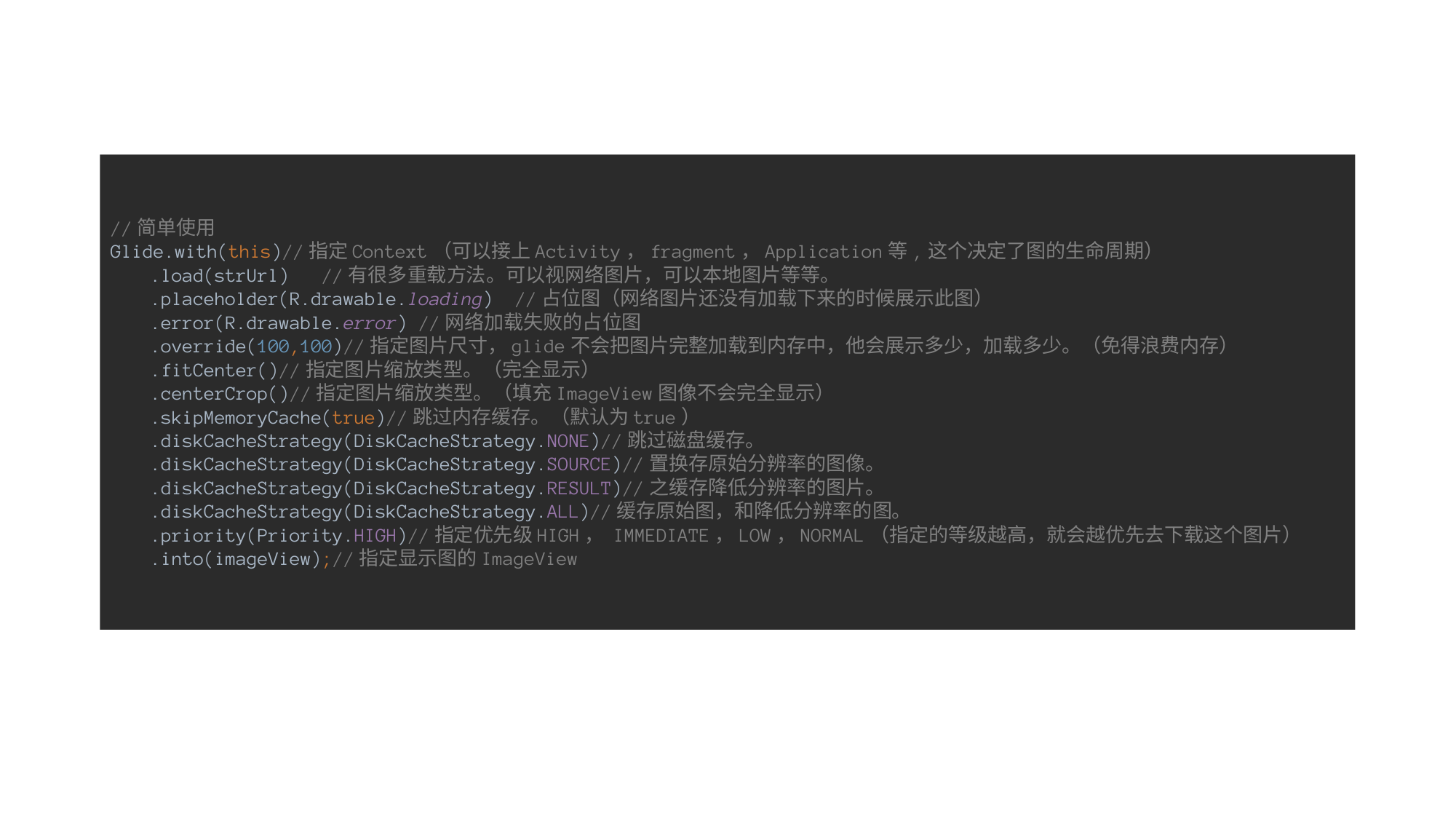

//简单使用
Glide.with(this)//指定Context（可以接上Activity，fragment，Application等,这个决定了图的生命周期）
        .load(strUrl)   //有很多重载方法。可以视网络图片，可以本地图片等等。
        .placeholder(R.drawable.loading)  //占位图（网络图片还没有加载下来的时候展示此图）
        .error(R.drawable.error) //网络加载失败的占位图
        .override(100,100)//指定图片尺寸，glide不会把图片完整加载到内存中，他会展示多少，加载多少。（免得浪费内存）
        .fitCenter()//指定图片缩放类型。（完全显示）
        .centerCrop()//指定图片缩放类型。（填充ImageView图像不会完全显示）
        .skipMemoryCache(true)//跳过内存缓存。（默认为true）
        .diskCacheStrategy(DiskCacheStrategy.NONE)//跳过磁盘缓存。
        .diskCacheStrategy(DiskCacheStrategy.SOURCE)//置换存原始分辨率的图像。
        .diskCacheStrategy(DiskCacheStrategy.RESULT)//之缓存降低分辨率的图片。
        .diskCacheStrategy(DiskCacheStrategy.ALL)//缓存原始图，和降低分辨率的图。
        .priority(Priority.HIGH)//指定优先级HIGH， IMMEDIATE，LOW，NORMAL（指定的等级越高，就会越优先去下载这个图片）
        .into(imageView);//指定显示图的ImageView